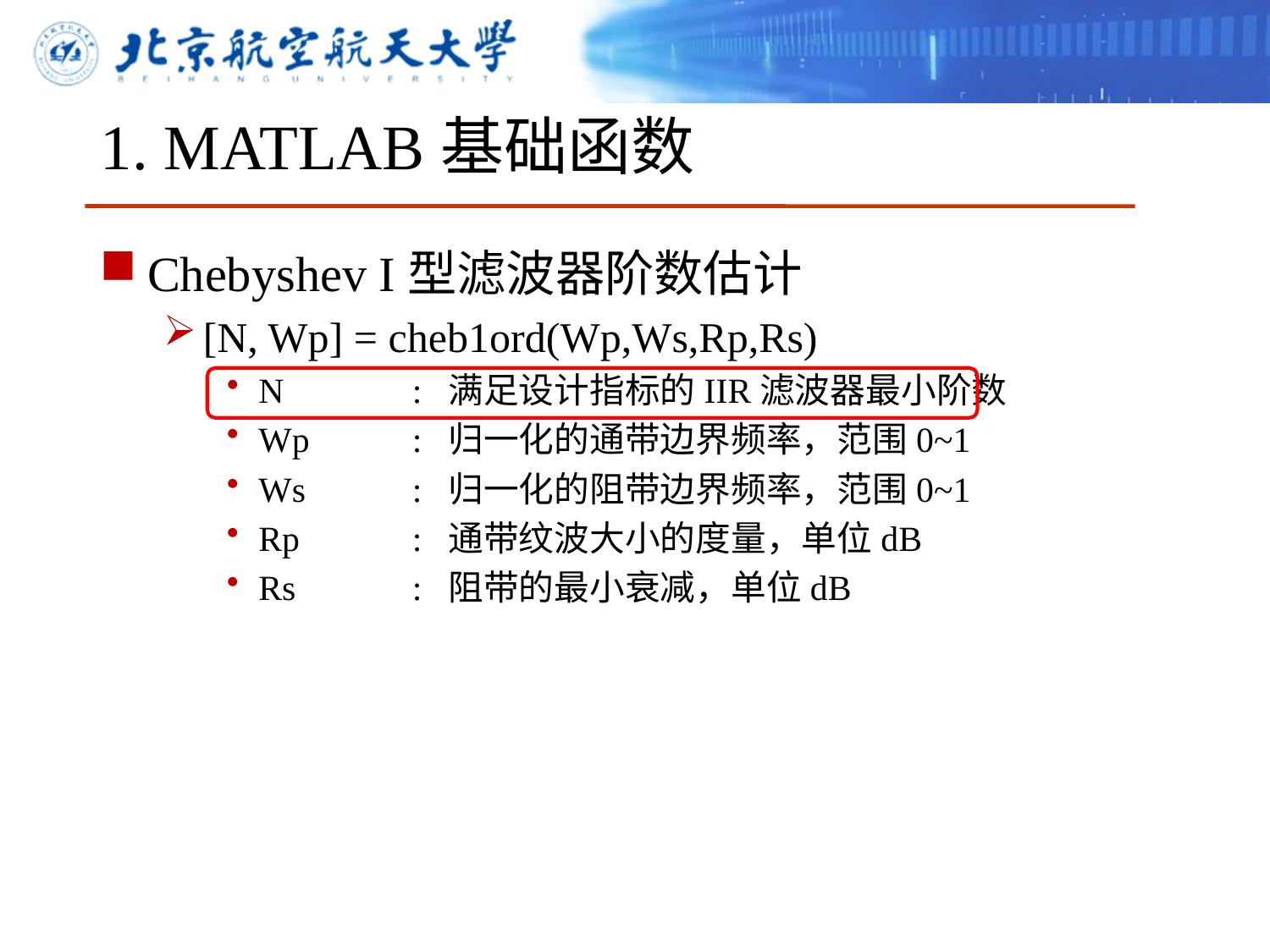

# 1. MATLAB基础函数
Chebyshev I型滤波器阶数估计
[N, Wp] = cheb1ord(Wp,Ws,Rp,Rs)
N	   :  满足设计指标的IIR滤波器最小阶数
Wp	   :  归一化的通带边界频率，范围0~1
Ws	   :  归一化的阻带边界频率，范围0~1
Rp	   :  通带纹波大小的度量，单位dB
Rs	   :  阻带的最小衰减，单位dB